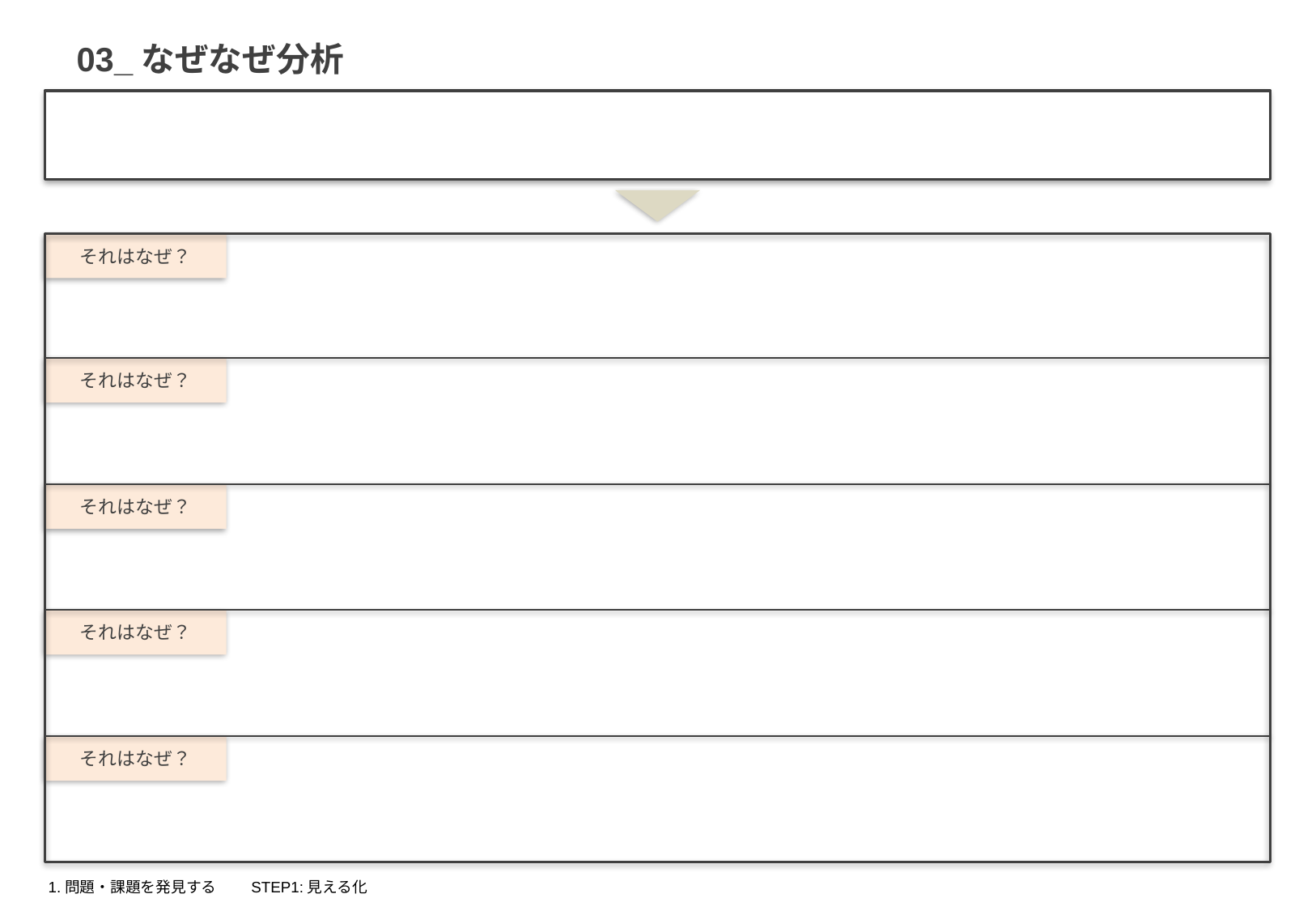

03_なぜなぜ分析

それはなぜ？

それはなぜ？

それはなぜ？

それはなぜ？

それはなぜ？
1.問題・課題を発見する
STEP1:見える化